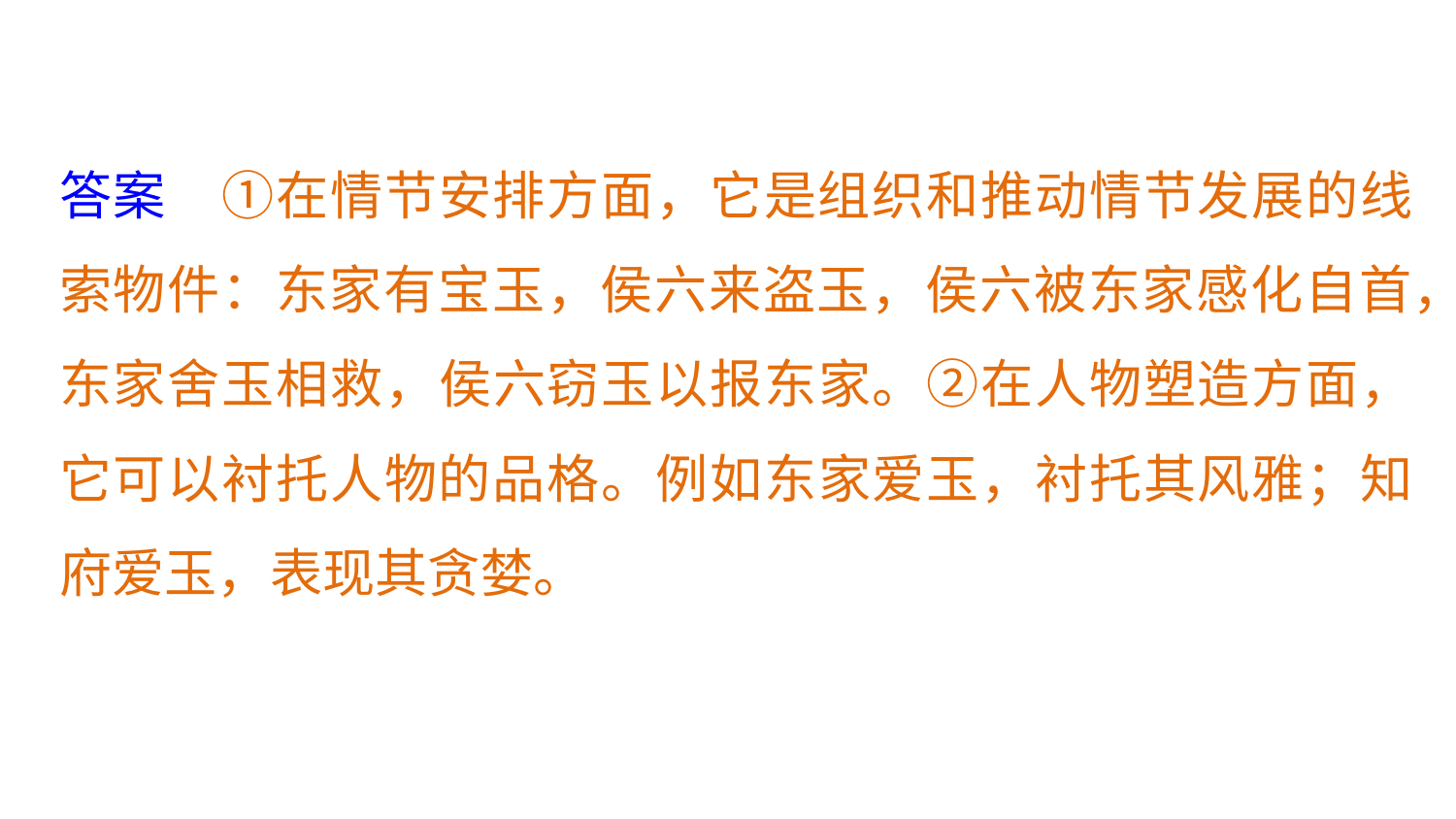

答案　①在情节安排方面，它是组织和推动情节发展的线索物件：东家有宝玉，侯六来盗玉，侯六被东家感化自首，东家舍玉相救，侯六窃玉以报东家。②在人物塑造方面，它可以衬托人物的品格。例如东家爱玉，衬托其风雅；知府爱玉，表现其贪婪。